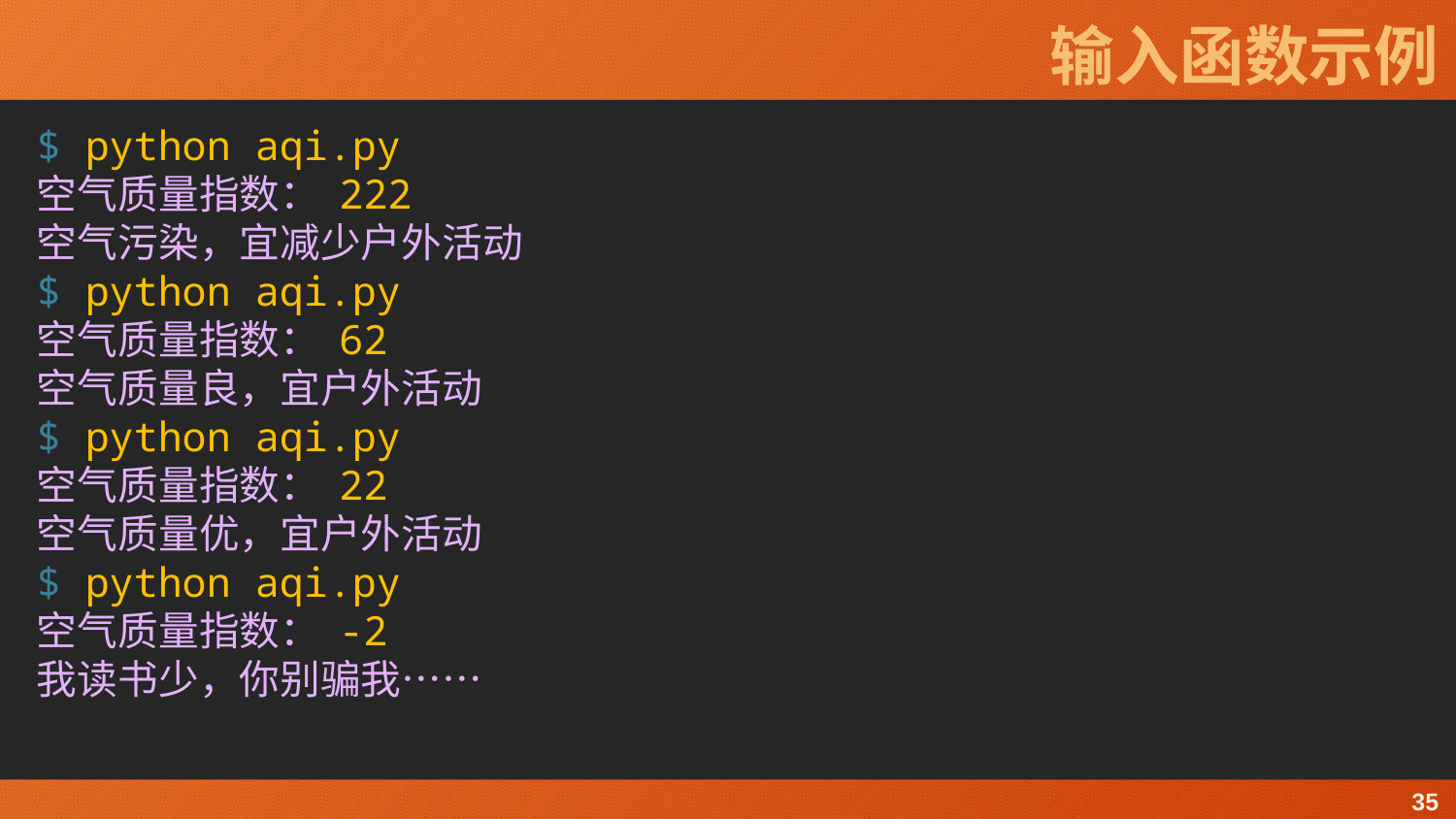

# 输入函数示例
$ python aqi.py
空气质量指数： 222
空气污染，宜减少户外活动
$ python aqi.py
空气质量指数： 62
空气质量良，宜户外活动
$ python aqi.py
空气质量指数： 22
空气质量优，宜户外活动
$ python aqi.py
空气质量指数： -2
我读书少，你别骗我……
35